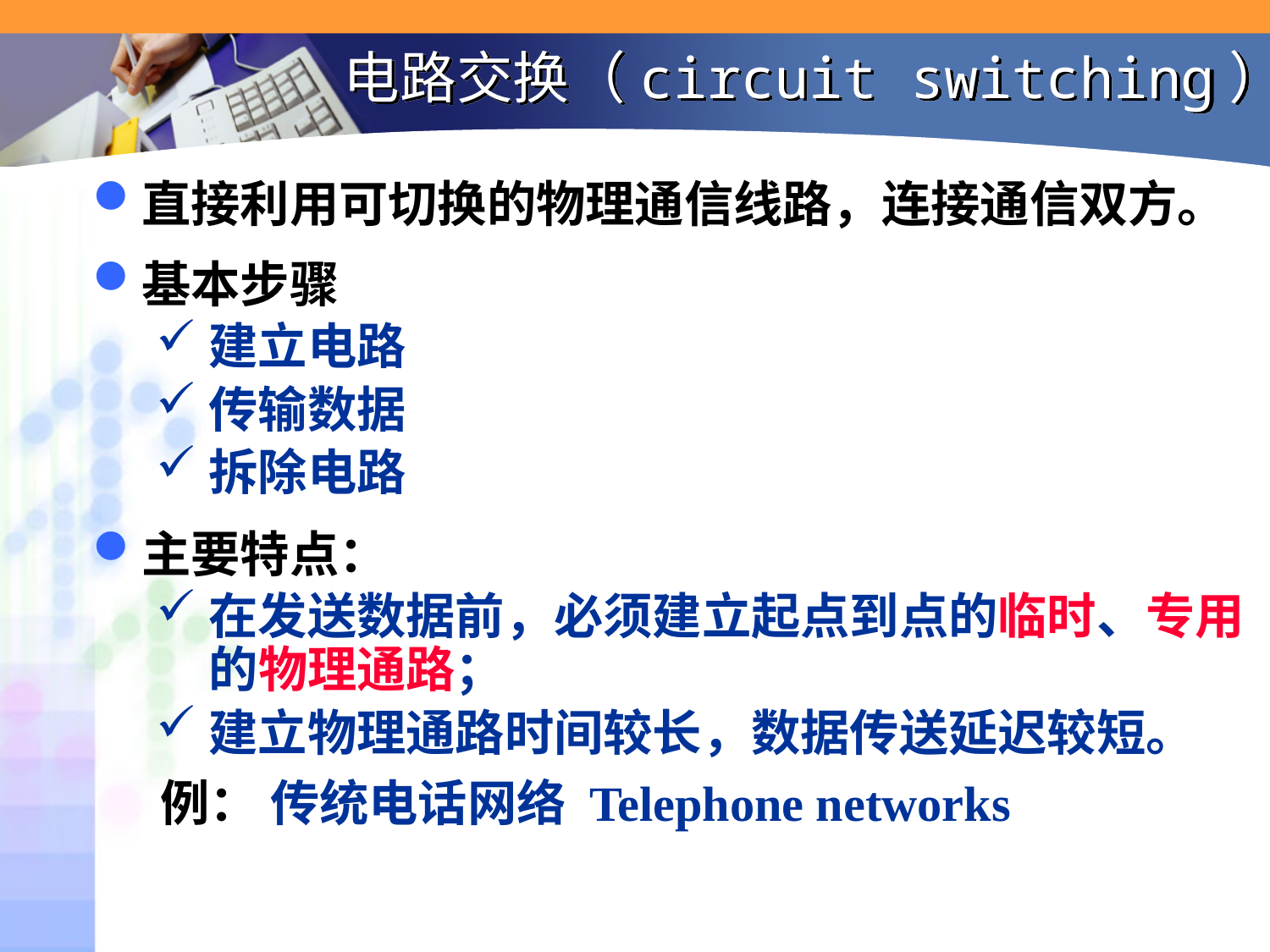

# 电路交换（circuit switching）
直接利用可切换的物理通信线路，连接通信双方。
基本步骤
建立电路
传输数据
拆除电路
主要特点：
在发送数据前，必须建立起点到点的临时、专用的物理通路；
建立物理通路时间较长，数据传送延迟较短。
     例： 传统电话网络 Telephone networks